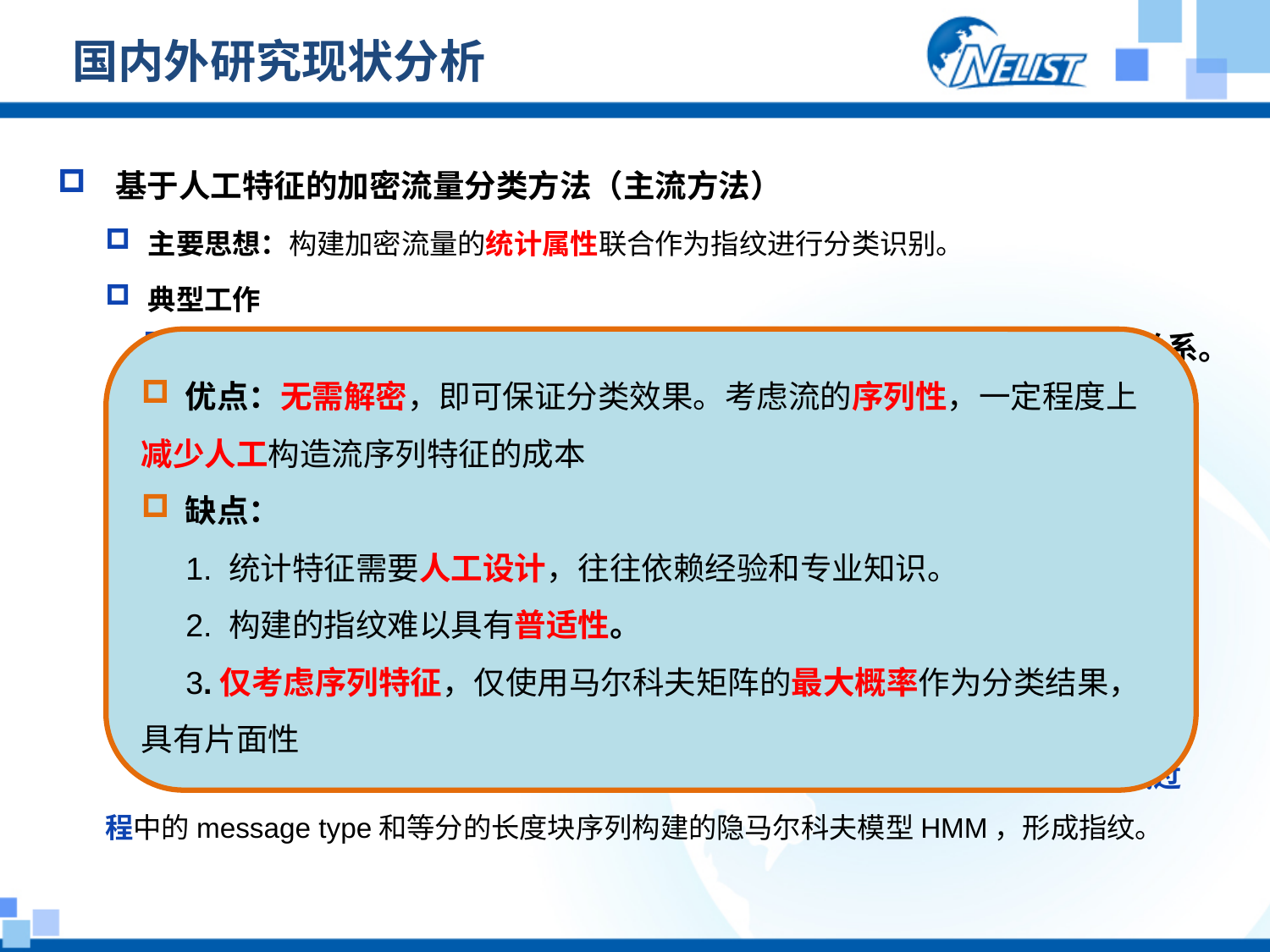

# 国内外研究现状分析
  基于人工特征的加密流量分类方法（主流方法）
 主要思想：构建加密流量的统计属性联合作为指纹进行分类识别。
 典型工作
前述典型工作并没有充分利用流的时间序列关系，即流中包的上下文关系。
马尔科夫矩阵：每个流自然形成一个时间序列，序列中相邻两个数据包可以看作状态转移过程，从而可以建立状态转移矩阵，即马尔科夫矩阵。
	4. Markov chain fingerprinting to classify encrypted traffic(INFOCOM 2014)
	利用序列特征，以加密流量中的message type作为状态，构建一阶齐次马尔科夫状态转移矩阵作为应用指纹。
	5. Https encrypted traffic classification using weighted ensemble learning and markov chain(TrustCom 2017)
	利用握手阶段的message type序列构建二阶马尔科夫转移矩阵，联合通讯过程中的message type和等分的长度块序列构建的隐马尔科夫模型HMM，形成指纹。
 优点：无需解密，即可保证分类效果。考虑流的序列性，一定程度上减少人工构造流序列特征的成本
 缺点：
     1. 统计特征需要人工设计，往往依赖经验和专业知识。
     2. 构建的指纹难以具有普适性。
     3.仅考虑序列特征，仅使用马尔科夫矩阵的最大概率作为分类结果，具有片面性